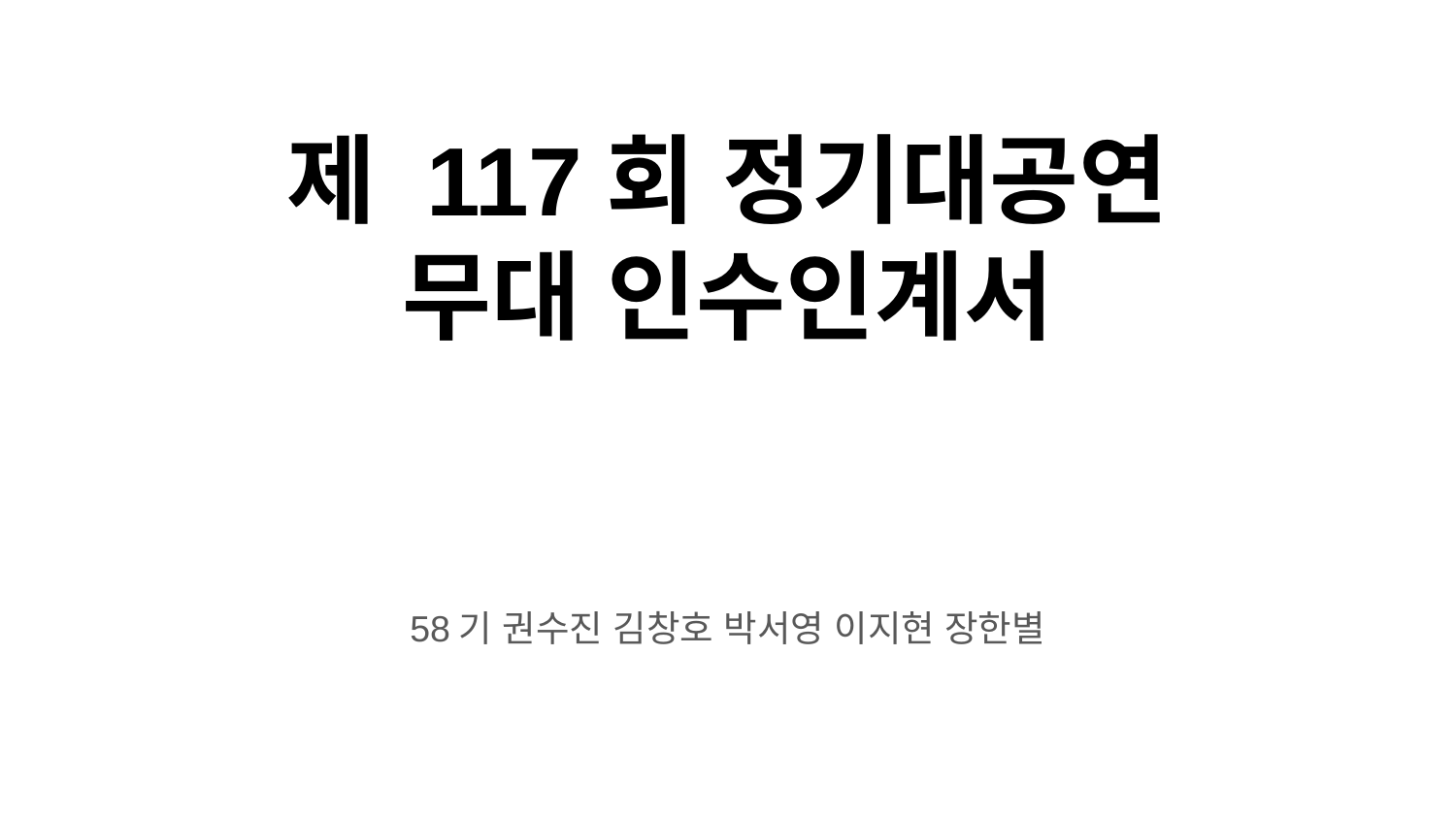

# 제 117회 정기대공연
무대 인수인계서
58기 권수진 김창호 박서영 이지현 장한별